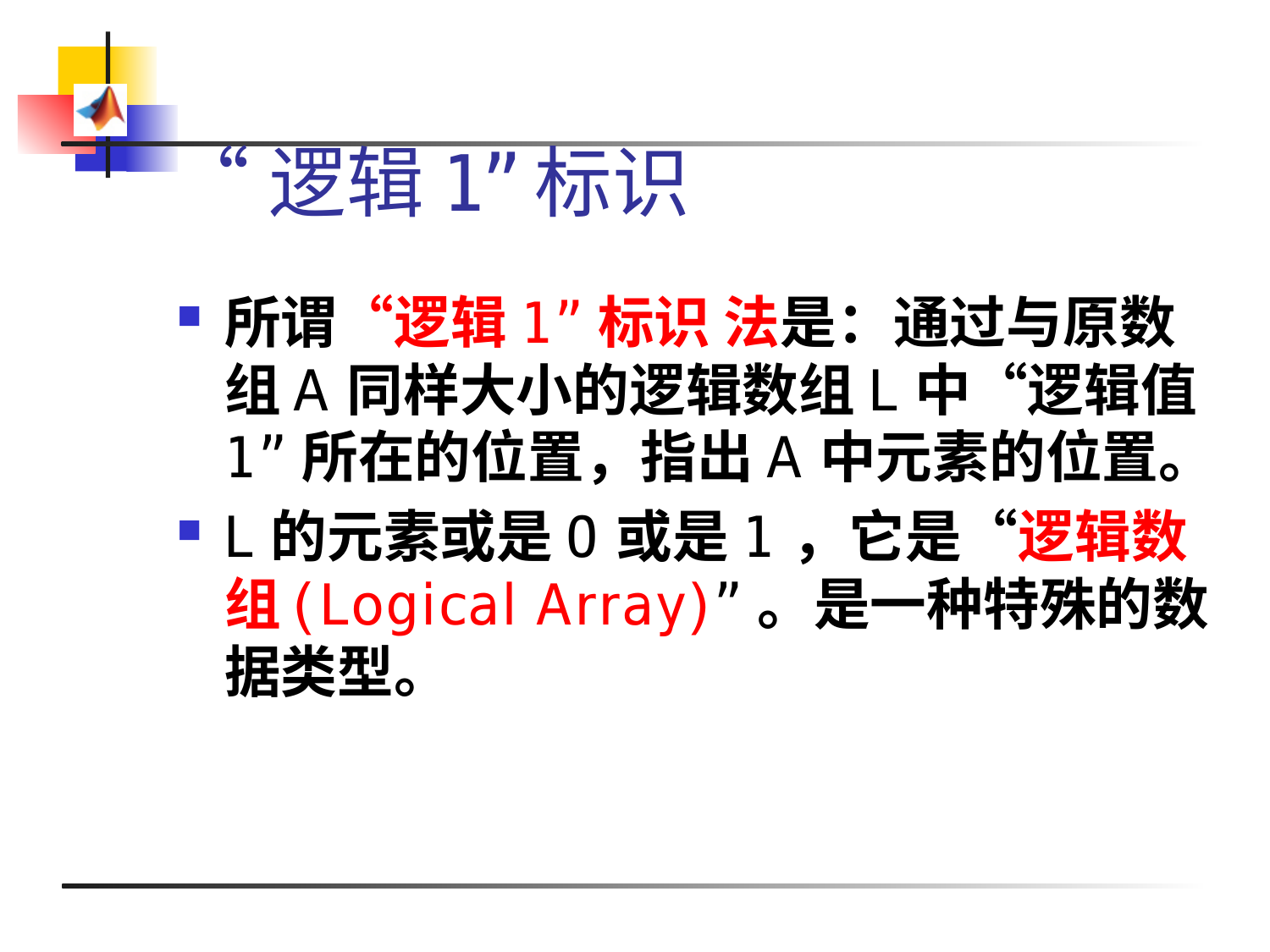

# “逻辑1”标识
所谓“逻辑1”标识 法是：通过与原数组A同样大小的逻辑数组L中“逻辑值1”所在的位置，指出A中元素的位置。
L的元素或是0或是1，它是“逻辑数组(Logical Array)”。是一种特殊的数据类型。